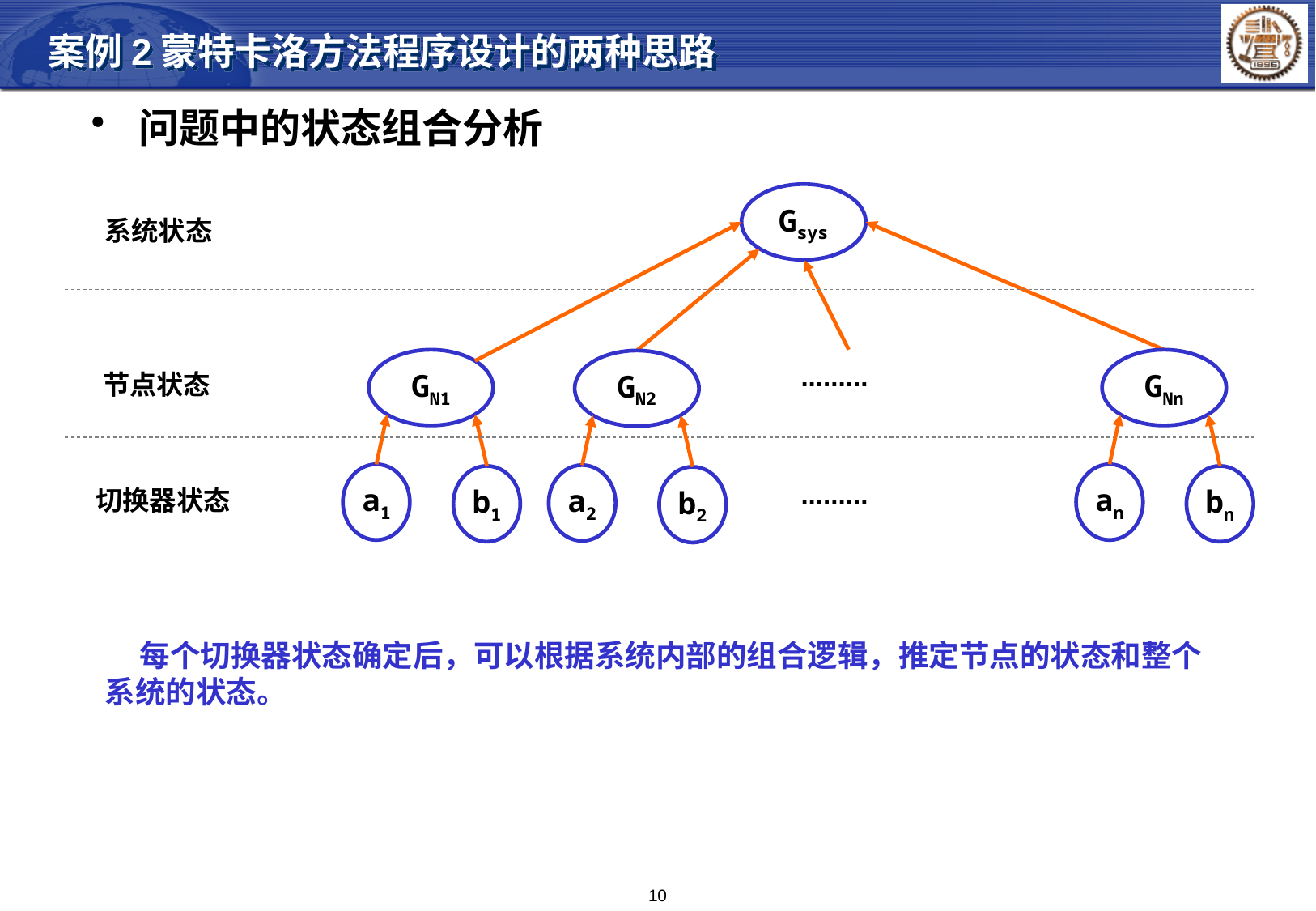

案例2蒙特卡洛方法程序设计的两种思路
 问题中的状态组合分析
Gsys
系统状态
GN1
GNn
GN2
.........
an
a2
bn
b2
.........
节点状态
a1
b1
切换器状态
    每个切换器状态确定后，可以根据系统内部的组合逻辑，推定节点的状态和整个系统的状态。
10